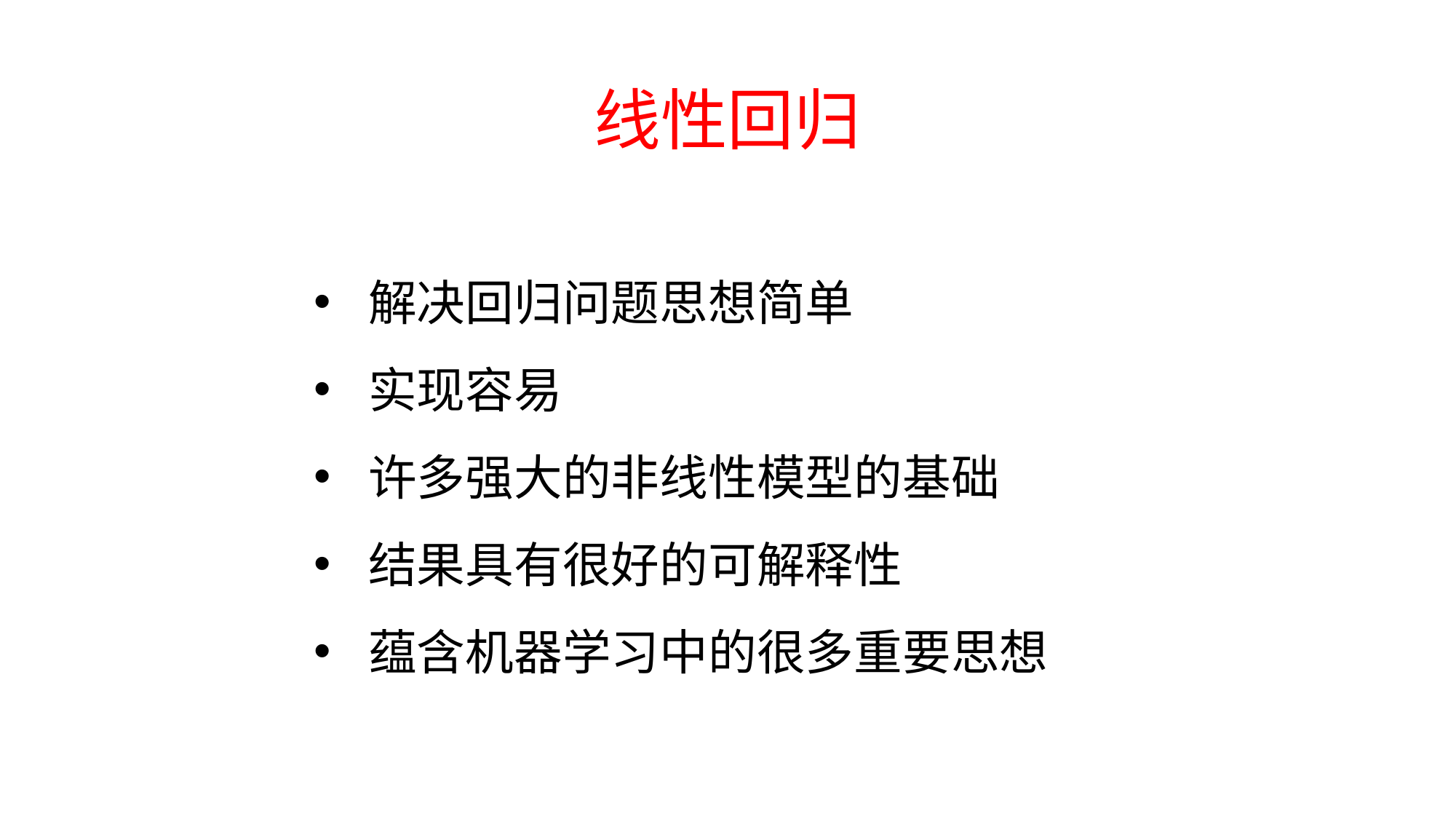

# 线性回归
解决回归问题思想简单
实现容易
许多强大的非线性模型的基础
结果具有很好的可解释性
蕴含机器学习中的很多重要思想